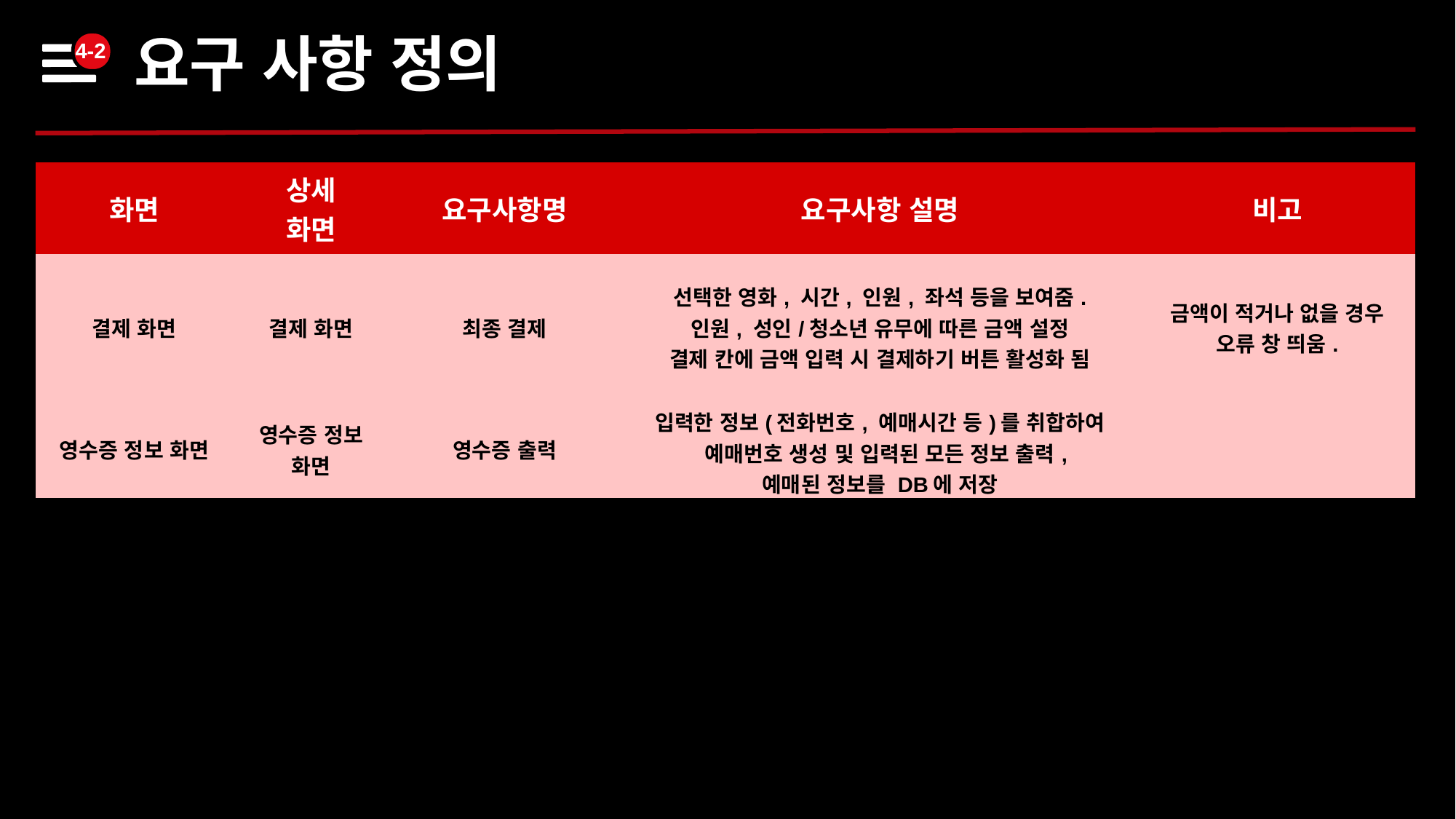

요구 사항 정의

4-2

| 화면 | 상세 화면 | 요구사항명 | 요구사항 설명 | 비고 |
| --- | --- | --- | --- | --- |
| 결제 화면 | 결제 화면 | 최종 결제 | 선택한 영화, 시간, 인원, 좌석 등을 보여줌. 인원, 성인/청소년 유무에 따른 금액 설정 결제 칸에 금액 입력 시 결제하기 버튼 활성화 됨 | 금액이 적거나 없을 경우 오류 창 띄움. |
| 영수증 정보 화면 | 영수증 정보 화면 | 영수증 출력 | 입력한 정보(전화번호, 예매시간 등)를 취합하여 예매번호 생성 및 입력된 모든 정보 출력, 예매된 정보를 DB에 저장 |  |